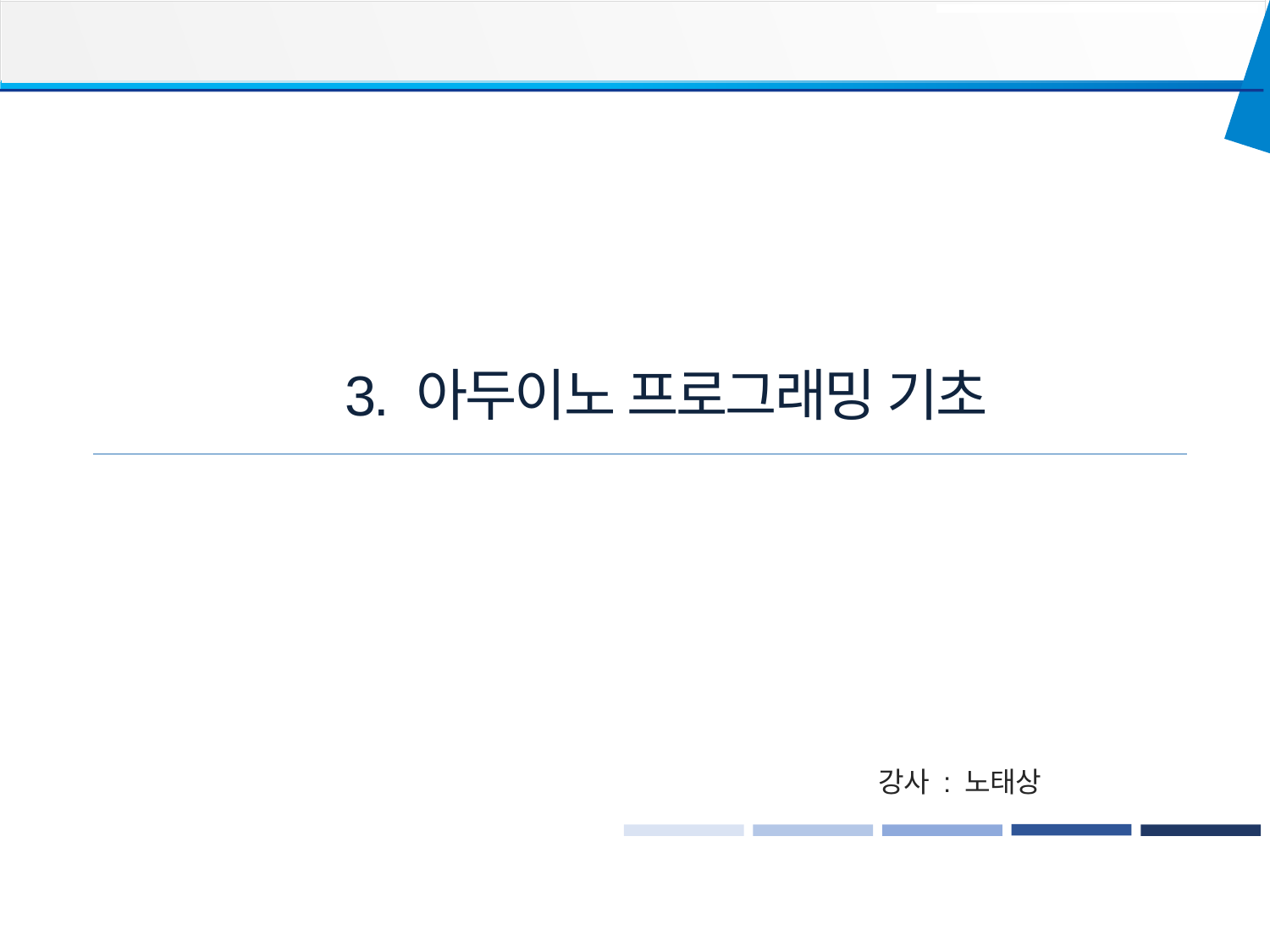

3. 아두이노 프로그래밍 기초

강사 : 노태상